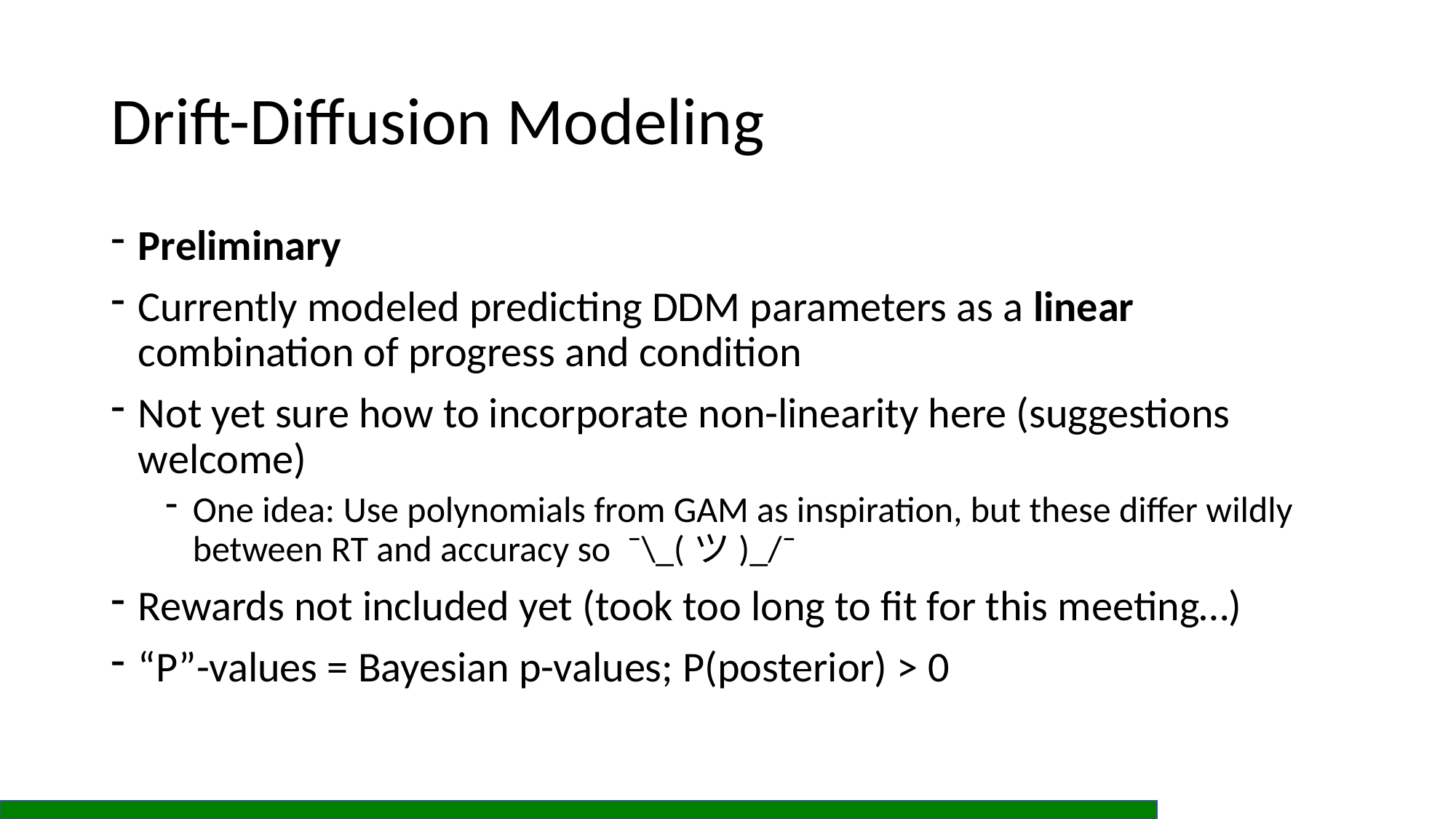

# Drift-Diffusion Modeling
Preliminary
Currently modeled predicting DDM parameters as a linear combination of progress and condition
Not yet sure how to incorporate non-linearity here (suggestions welcome)
One idea: Use polynomials from GAM as inspiration, but these differ wildly between RT and accuracy so  ¯\_(ツ)_/¯
Rewards not included yet (took too long to fit for this meeting…)
“P”-values = Bayesian p-values; P(posterior) > 0